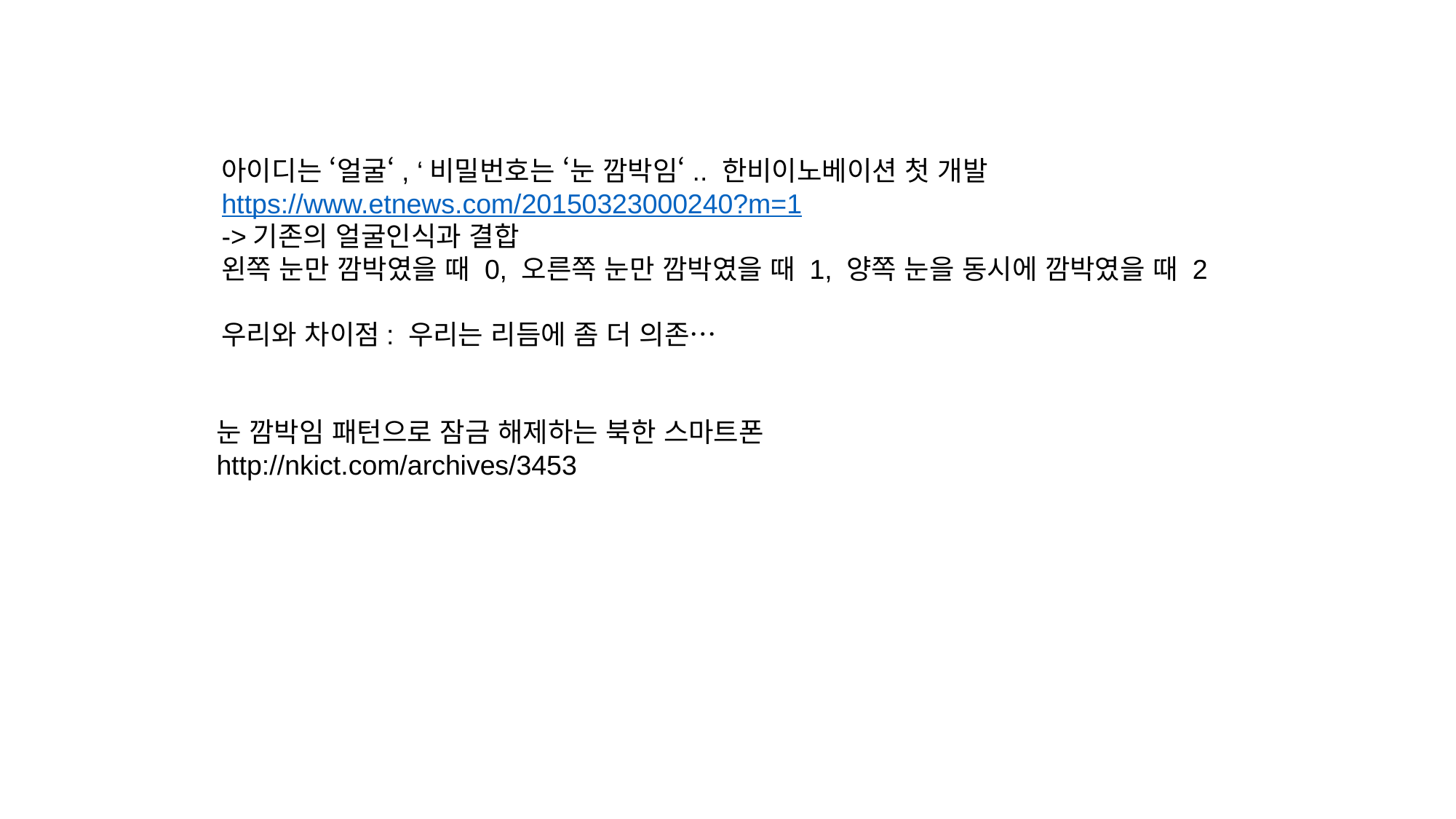

아이디는 ‘얼굴‘, ‘비밀번호는 ‘눈 깜박임‘.. 한비이노베이션 첫 개발
https://www.etnews.com/20150323000240?m=1
->기존의 얼굴인식과 결합
왼쪽 눈만 깜박였을 때 0, 오른쪽 눈만 깜박였을 때 1, 양쪽 눈을 동시에 깜박였을 때 2

우리와 차이점: 우리는 리듬에 좀 더 의존…
눈 깜박임 패턴으로 잠금 해제하는 북한 스마트폰
http://nkict.com/archives/3453